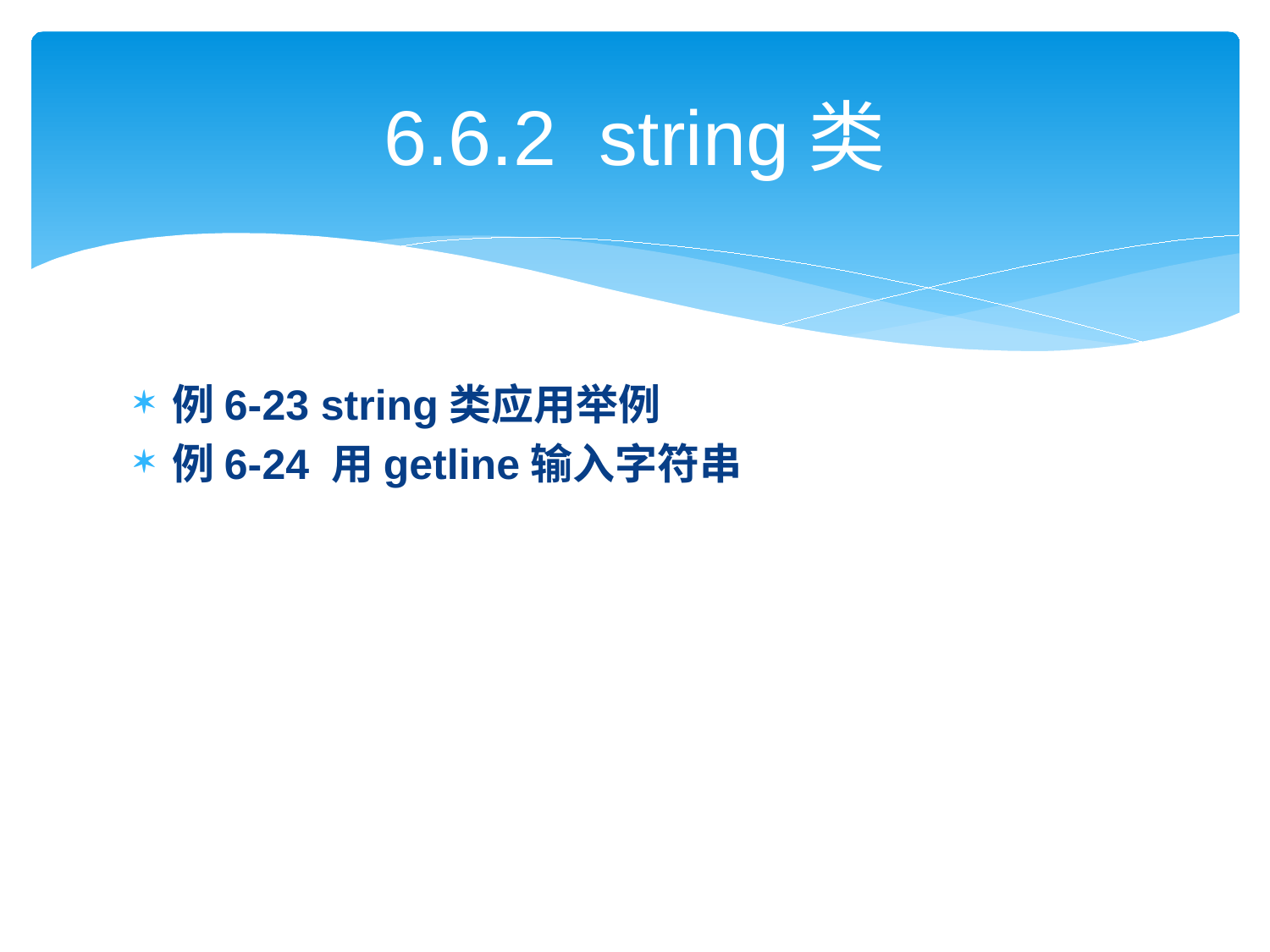

# 6.6.2  string类
例6-23 string类应用举例
例6-24 用getline输入字符串